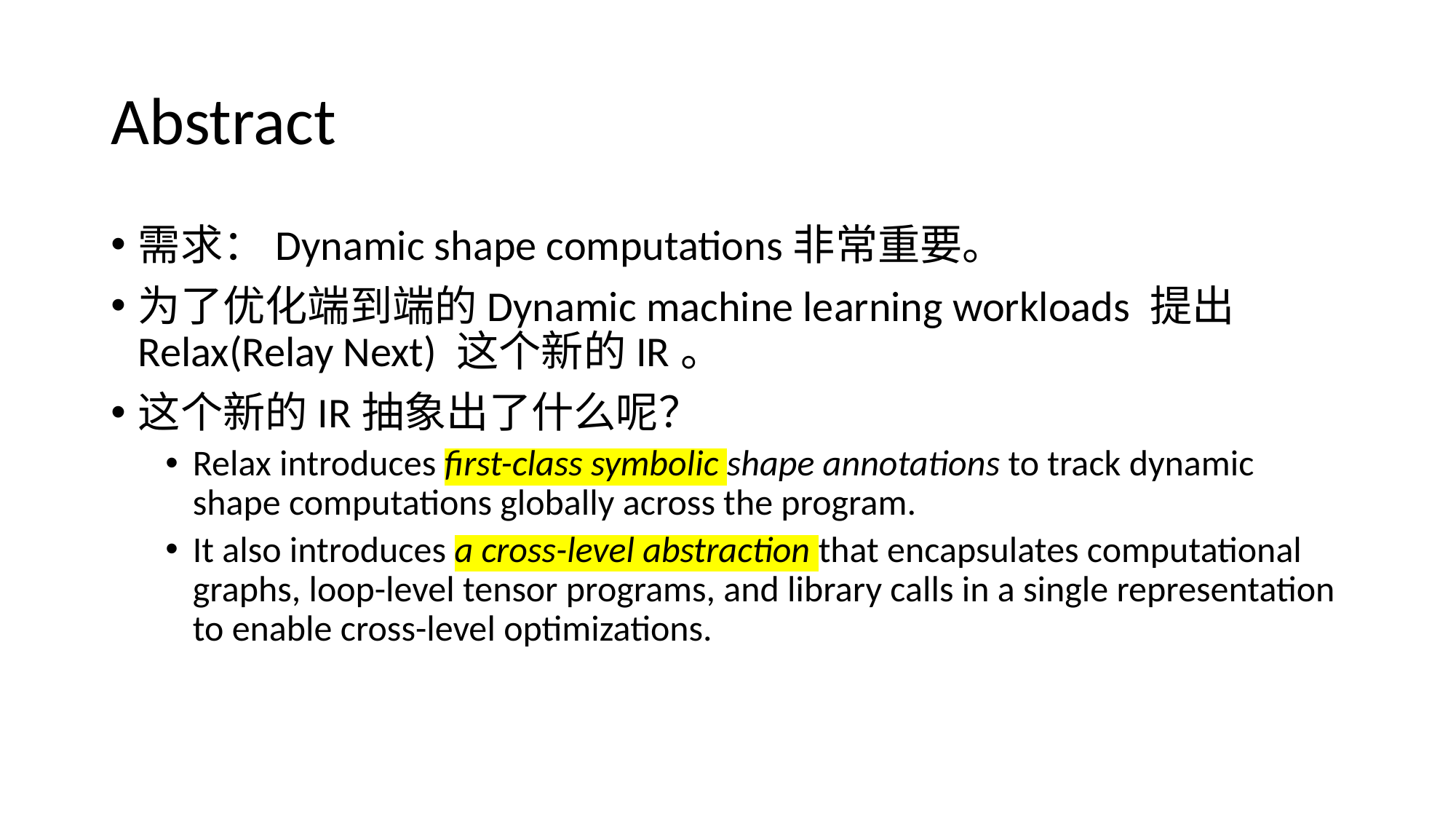

# Abstract
需求：Dynamic shape computations非常重要。
为了优化端到端的Dynamic machine learning workloads 提出Relax(Relay Next) 这个新的IR。
这个新的IR抽象出了什么呢？
Relax introduces first-class symbolic shape annotations to track dynamic shape computations globally across the program.
It also introduces a cross-level abstraction that encapsulates computational graphs, loop-level tensor programs, and library calls in a single representation to enable cross-level optimizations.